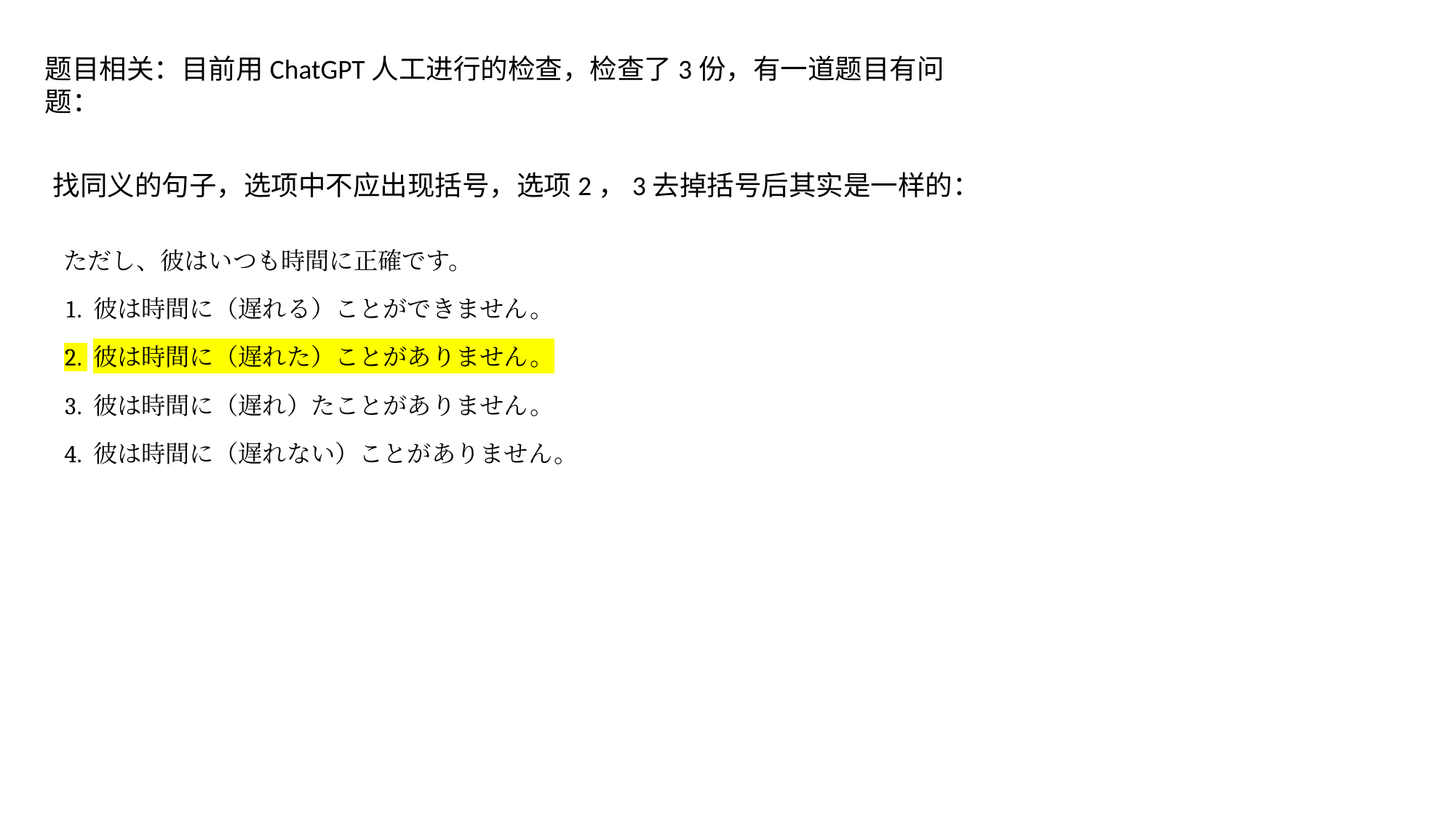

题目相关：目前用ChatGPT人工进行的检查，检查了3份，有一道题目有问题：
找同义的句子，选项中不应出现括号，选项2，3去掉括号后其实是一样的：
ただし、彼はいつも時間に正確です。
1. 彼は時間に（遅れる）ことができません。
2. 彼は時間に（遅れた）ことがありません。
3. 彼は時間に（遅れ）たことがありません。
4. 彼は時間に（遅れない）ことがありません。